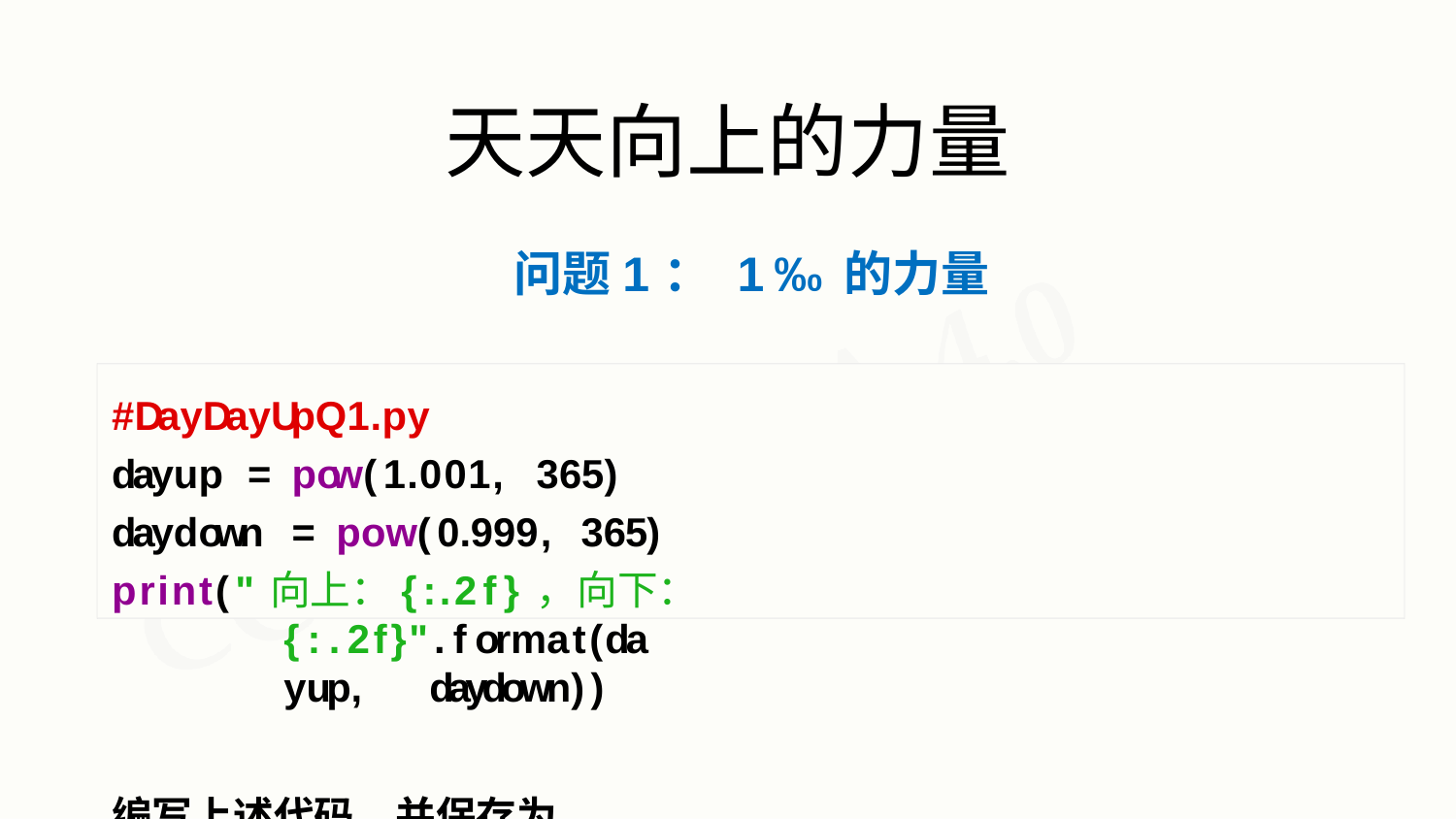

# 天天向上的力量
问题1： 1‰的力量

#DayDayUpQ1.py
dayup	=	pow(1.001,	365) daydown	=	pow(0.999,	365)
print("向上：{:.2f}，向下：{:.2f}".format(dayup,	daydown))

编写上述代码，并保存为DayDayUpQ1.py文件